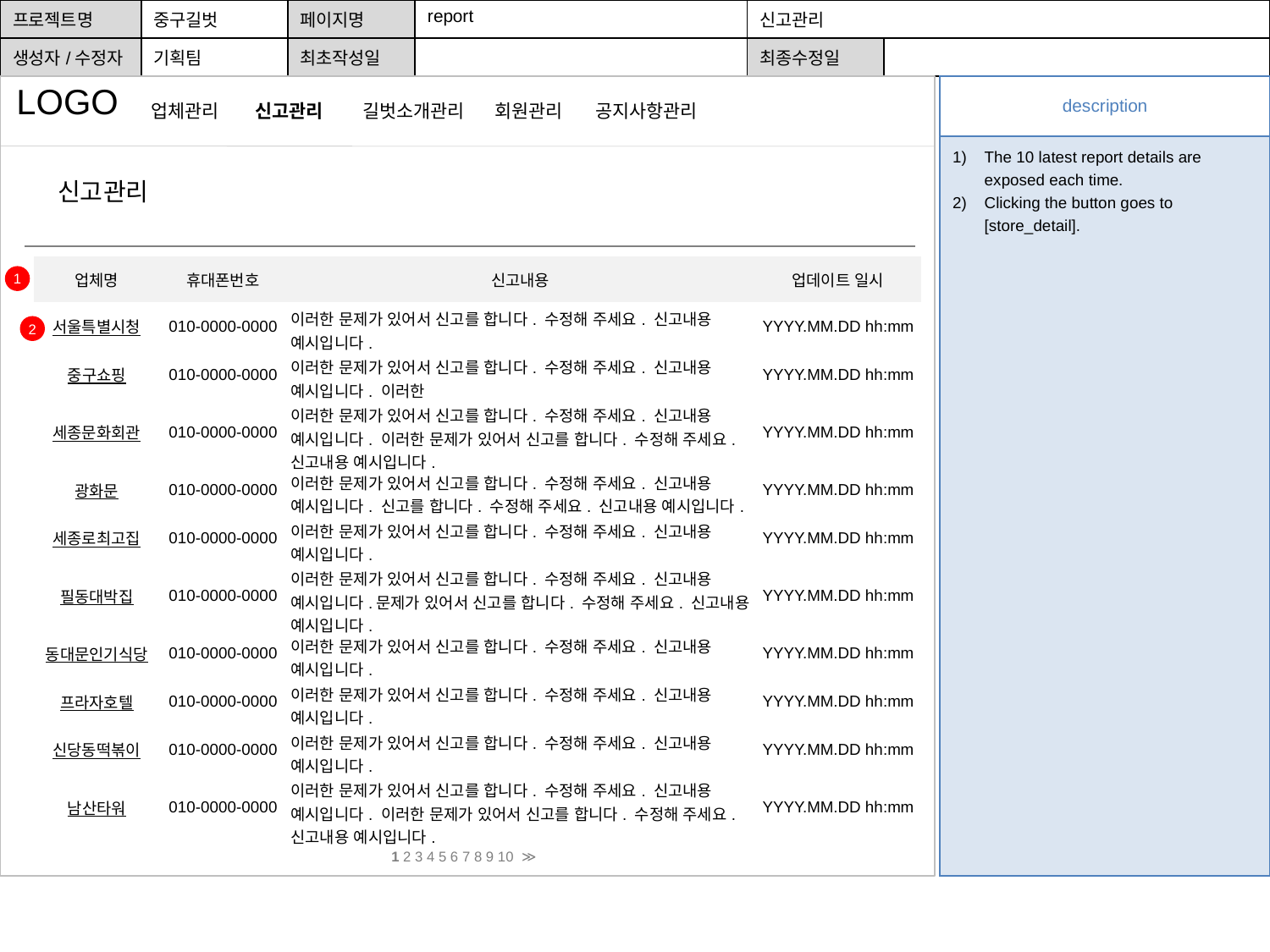

| 프로젝트명 | 중구길벗 | 페이지명 | report | 신고관리 |  |
| --- | --- | --- | --- | --- | --- |
| 생성자/수정자 | 기획팀 | 최초작성일 |  | 최종수정일 |  |
| description |
| --- |
| The 10 latest report details are exposed each time. Clicking the button goes to [store\_detail]. |

LOGO
업체관리
신고관리
길벗소개관리
회원관리
공지사항관리
신고관리
| 업체명 | 휴대폰번호 | 신고내용 | 업데이트 일시 |
| --- | --- | --- | --- |
| 서울특별시청 | 010-0000-0000 | 이러한 문제가 있어서 신고를 합니다. 수정해 주세요. 신고내용 예시입니다. | YYYY.MM.DD hh:mm |
| 중구쇼핑 | 010-0000-0000 | 이러한 문제가 있어서 신고를 합니다. 수정해 주세요. 신고내용 예시입니다. 이러한 | YYYY.MM.DD hh:mm |
| 세종문화회관 | 010-0000-0000 | 이러한 문제가 있어서 신고를 합니다. 수정해 주세요. 신고내용 예시입니다. 이러한 문제가 있어서 신고를 합니다. 수정해 주세요. 신고내용 예시입니다. | YYYY.MM.DD hh:mm |
| 광화문 | 010-0000-0000 | 이러한 문제가 있어서 신고를 합니다. 수정해 주세요. 신고내용 예시입니다. 신고를 합니다. 수정해 주세요. 신고내용 예시입니다. | YYYY.MM.DD hh:mm |
| 세종로최고집 | 010-0000-0000 | 이러한 문제가 있어서 신고를 합니다. 수정해 주세요. 신고내용 예시입니다. | YYYY.MM.DD hh:mm |
| 필동대박집 | 010-0000-0000 | 이러한 문제가 있어서 신고를 합니다. 수정해 주세요. 신고내용 예시입니다.문제가 있어서 신고를 합니다. 수정해 주세요. 신고내용 예시입니다. | YYYY.MM.DD hh:mm |
| 동대문인기식당 | 010-0000-0000 | 이러한 문제가 있어서 신고를 합니다. 수정해 주세요. 신고내용 예시입니다. | YYYY.MM.DD hh:mm |
| 프라자호텔 | 010-0000-0000 | 이러한 문제가 있어서 신고를 합니다. 수정해 주세요. 신고내용 예시입니다. | YYYY.MM.DD hh:mm |
| 신당동떡볶이 | 010-0000-0000 | 이러한 문제가 있어서 신고를 합니다. 수정해 주세요. 신고내용 예시입니다. | YYYY.MM.DD hh:mm |
| 남산타워 | 010-0000-0000 | 이러한 문제가 있어서 신고를 합니다. 수정해 주세요. 신고내용 예시입니다. 이러한 문제가 있어서 신고를 합니다. 수정해 주세요. 신고내용 예시입니다. | YYYY.MM.DD hh:mm |
1
2
1 2 3 4 5 6 7 8 9 10  ≫